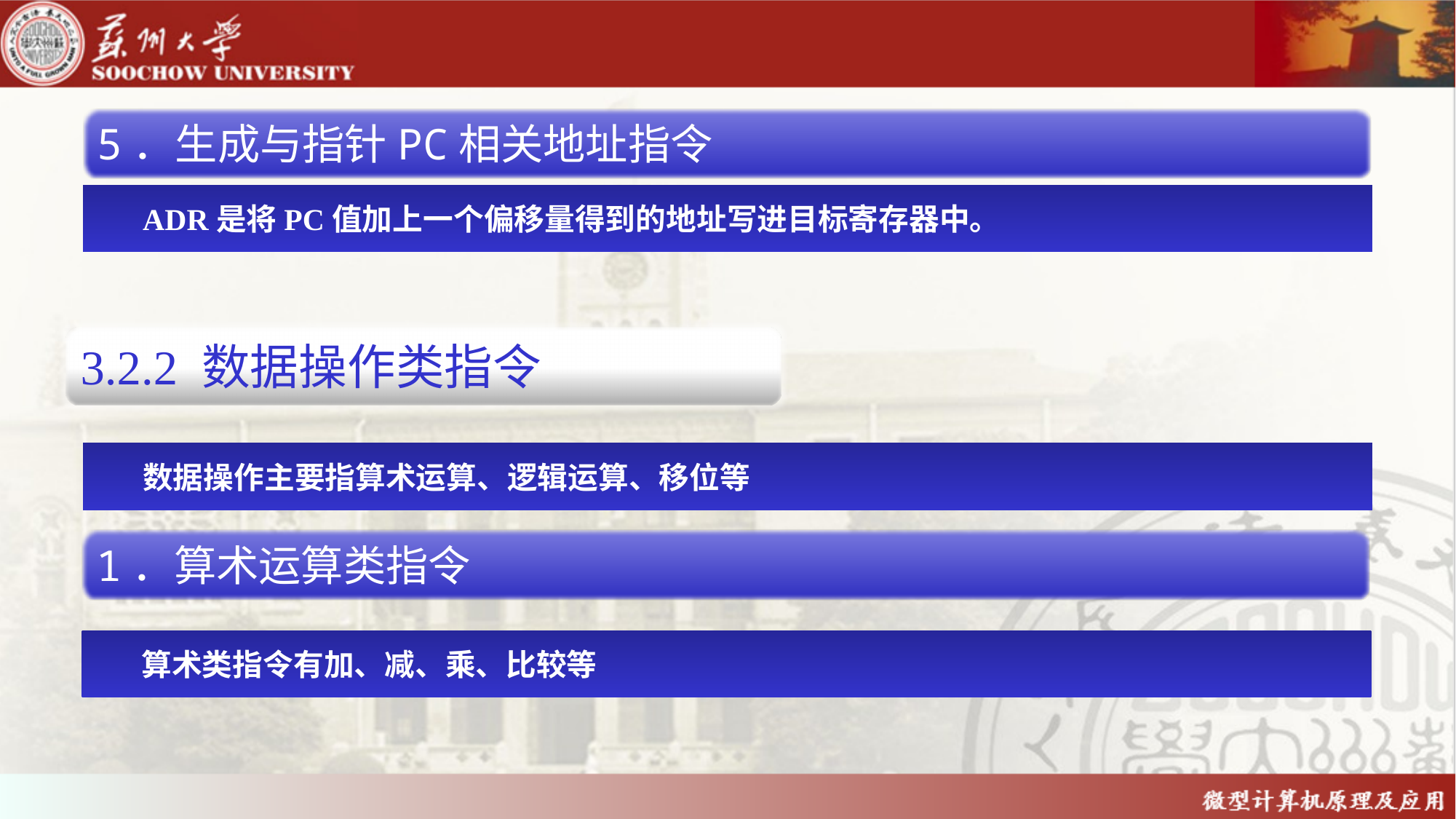

5．生成与指针PC相关地址指令
ADR是将PC值加上一个偏移量得到的地址写进目标寄存器中。
3.2.2 数据操作类指令

数据操作主要指算术运算、逻辑运算、移位等
1．算术运算类指令
算术类指令有加、减、乘、比较等